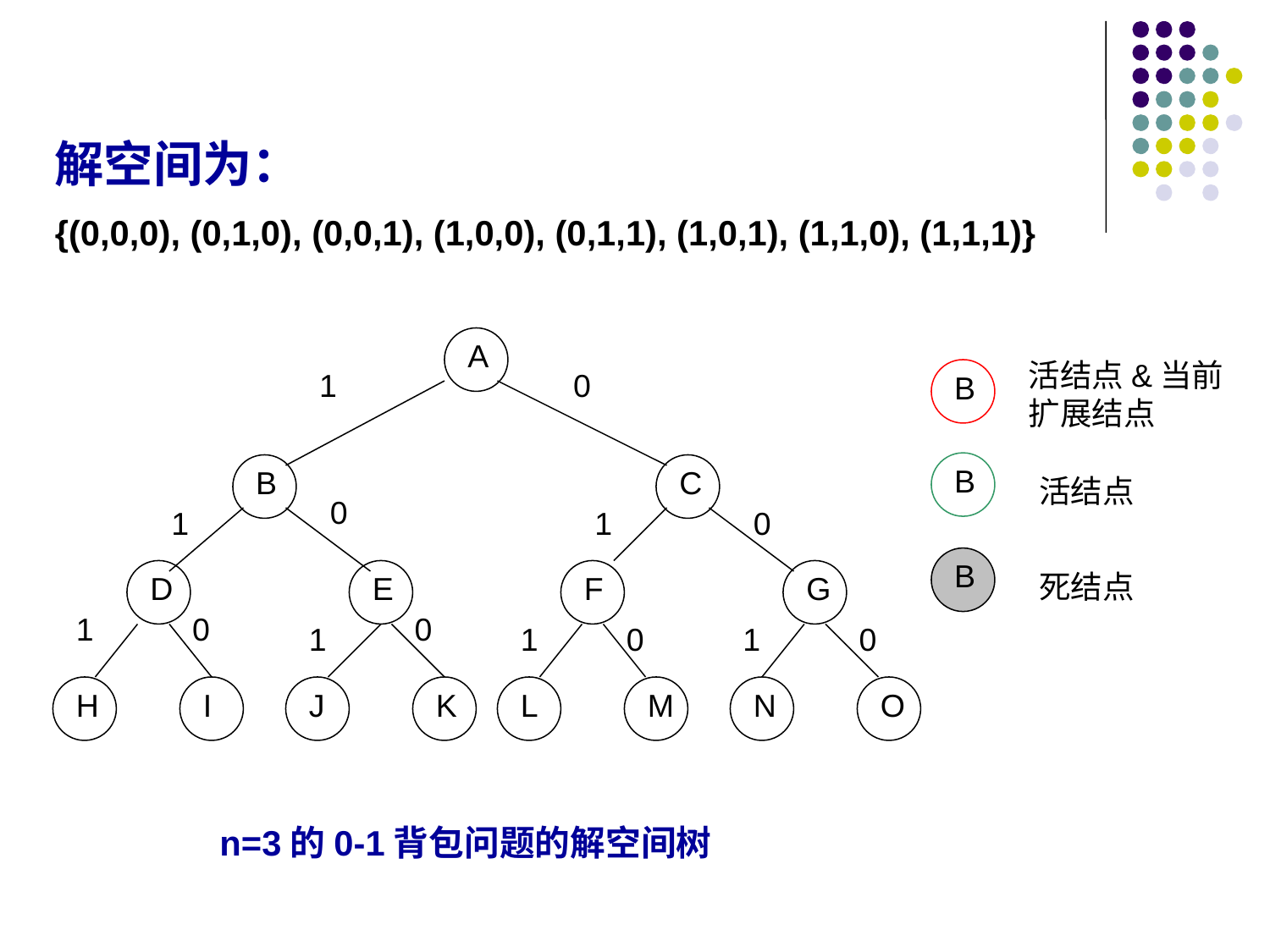

解空间为：
{(0,0,0), (0,1,0), (0,0,1), (1,0,0), (0,1,1), (1,0,1), (1,1,0), (1,1,1)}

A

B

C

D

E

F

G

H

I

J

K

L

M

N

O
1
0
0
1
1
0
1
0
0
1
1
0
1
0
活结点&当前扩展结点

B

B
活结点

B
死结点
n=3的0-1背包问题的解空间树